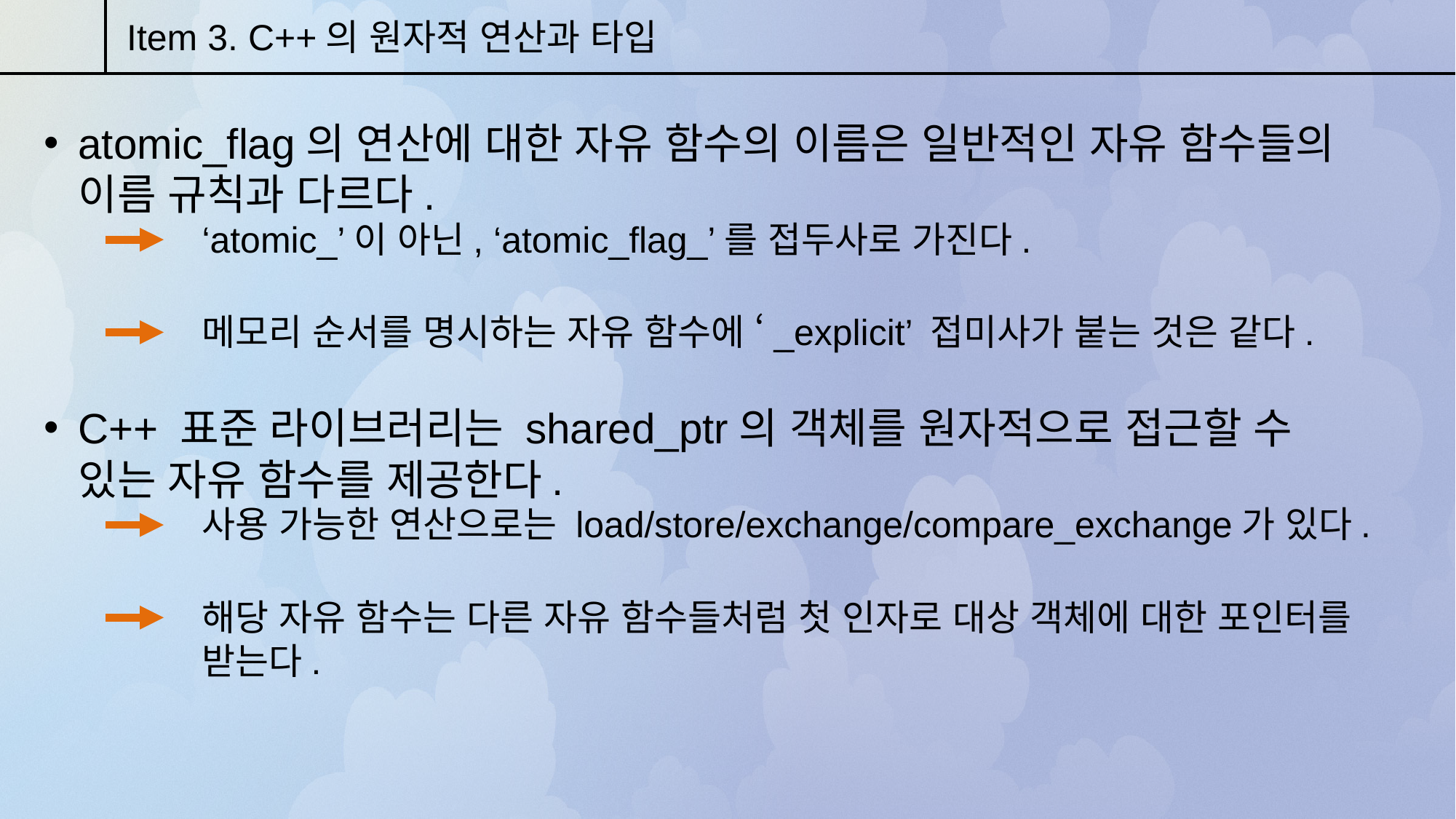

Item 3. C++의 원자적 연산과 타입
atomic_flag의 연산에 대한 자유 함수의 이름은 일반적인 자유 함수들의 이름 규칙과 다르다.
‘atomic_’이 아닌, ‘atomic_flag_’를 접두사로 가진다.
메모리 순서를 명시하는 자유 함수에 ‘_explicit’ 접미사가 붙는 것은 같다.
C++ 표준 라이브러리는 shared_ptr의 객체를 원자적으로 접근할 수 있는 자유 함수를 제공한다.
사용 가능한 연산으로는 load/store/exchange/compare_exchange가 있다.
해당 자유 함수는 다른 자유 함수들처럼 첫 인자로 대상 객체에 대한 포인터를 받는다.